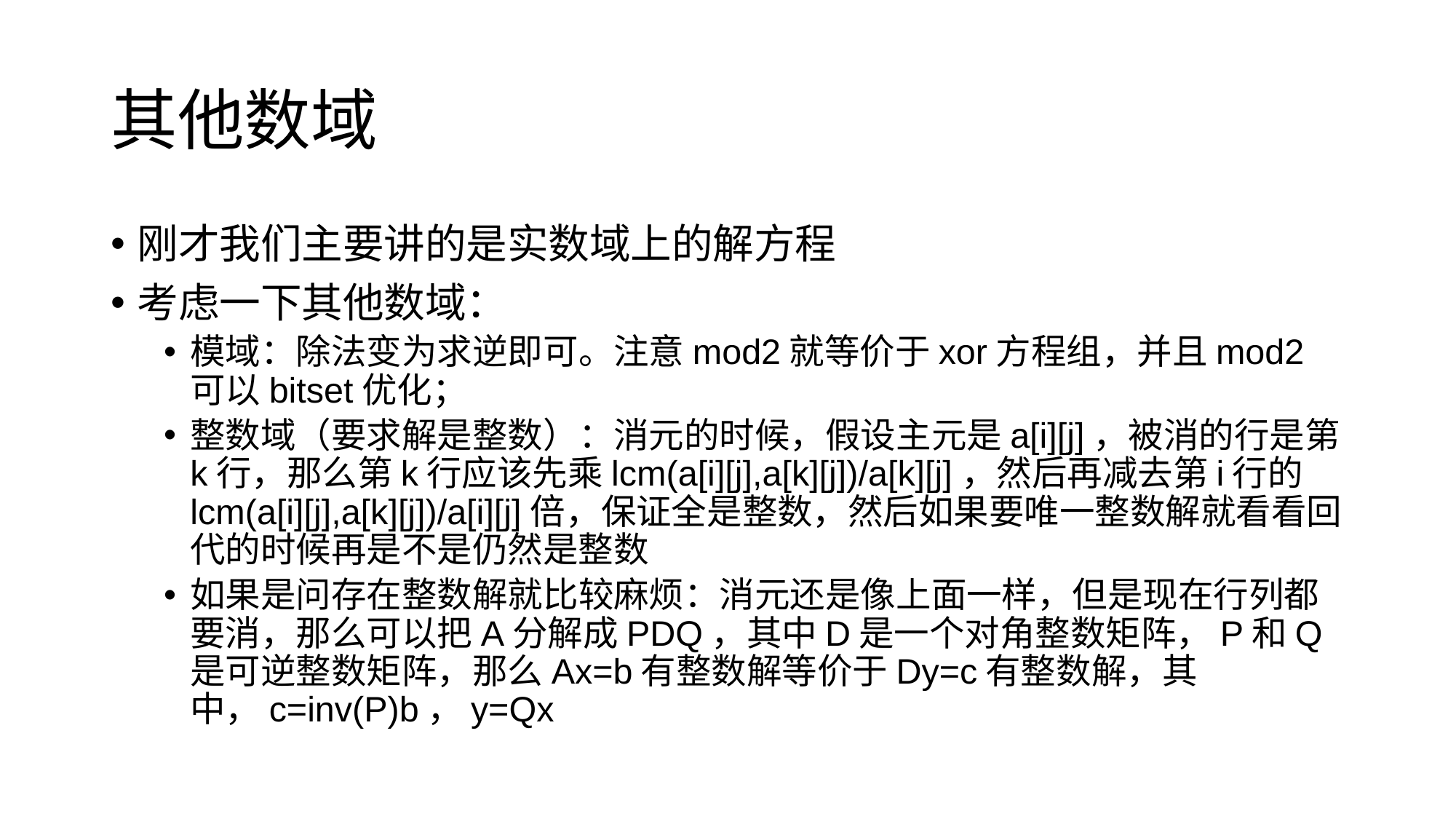

# 其他数域
刚才我们主要讲的是实数域上的解方程
考虑一下其他数域：
模域：除法变为求逆即可。注意mod2就等价于xor方程组，并且mod2可以bitset优化；
整数域（要求解是整数）：消元的时候，假设主元是a[i][j]，被消的行是第k行，那么第k行应该先乘lcm(a[i][j],a[k][j])/a[k][j]，然后再减去第i行的lcm(a[i][j],a[k][j])/a[i][j]倍，保证全是整数，然后如果要唯一整数解就看看回代的时候再是不是仍然是整数
如果是问存在整数解就比较麻烦：消元还是像上面一样，但是现在行列都要消，那么可以把A分解成PDQ，其中D是一个对角整数矩阵，P和Q是可逆整数矩阵，那么Ax=b有整数解等价于Dy=c有整数解，其中，c=inv(P)b，y=Qx